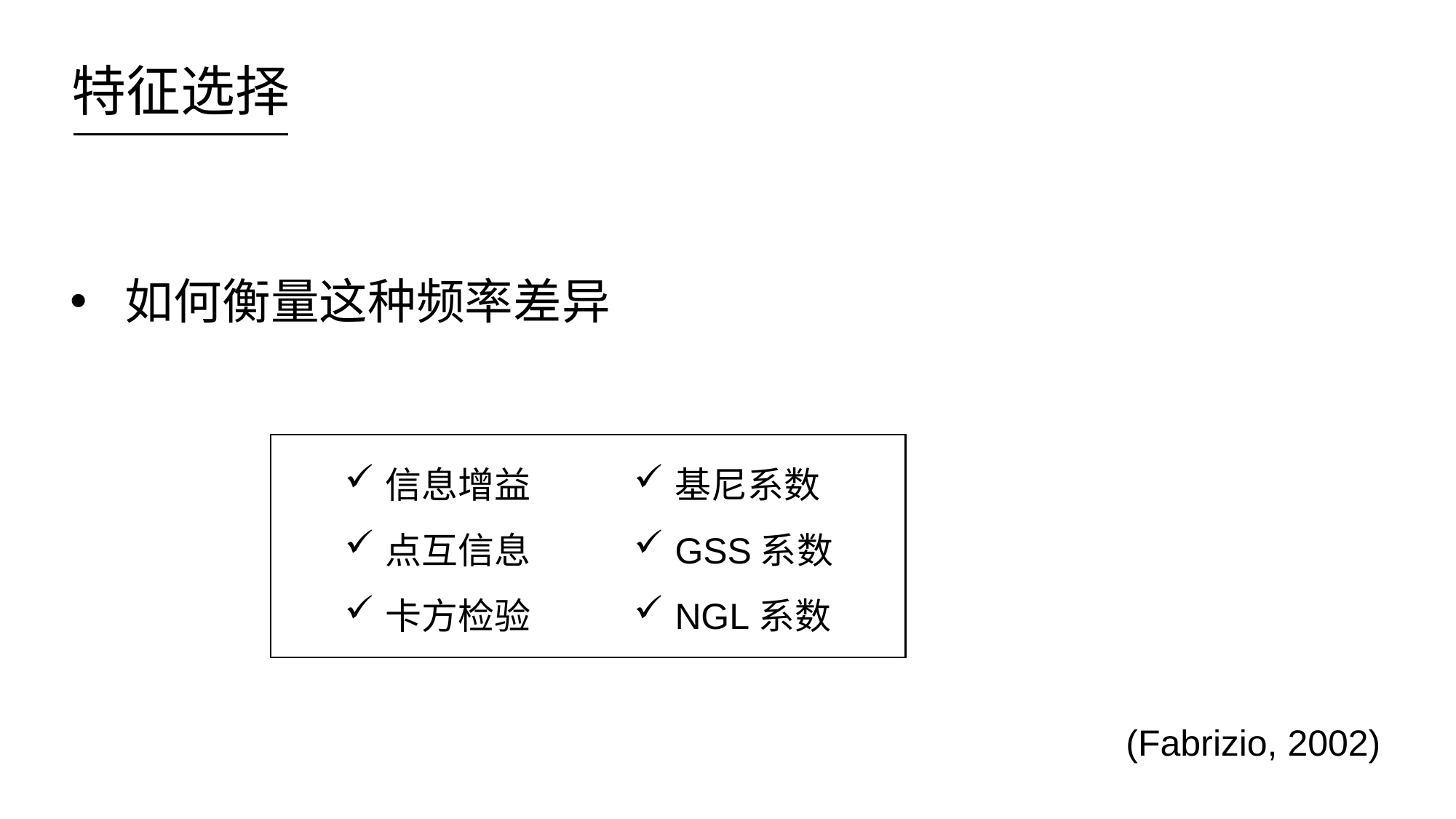

特征选择
如何衡量这种频率差异
信息增益
点互信息
卡方检验

基尼系数
GSS系数
NGL系数
(Fabrizio, 2002)